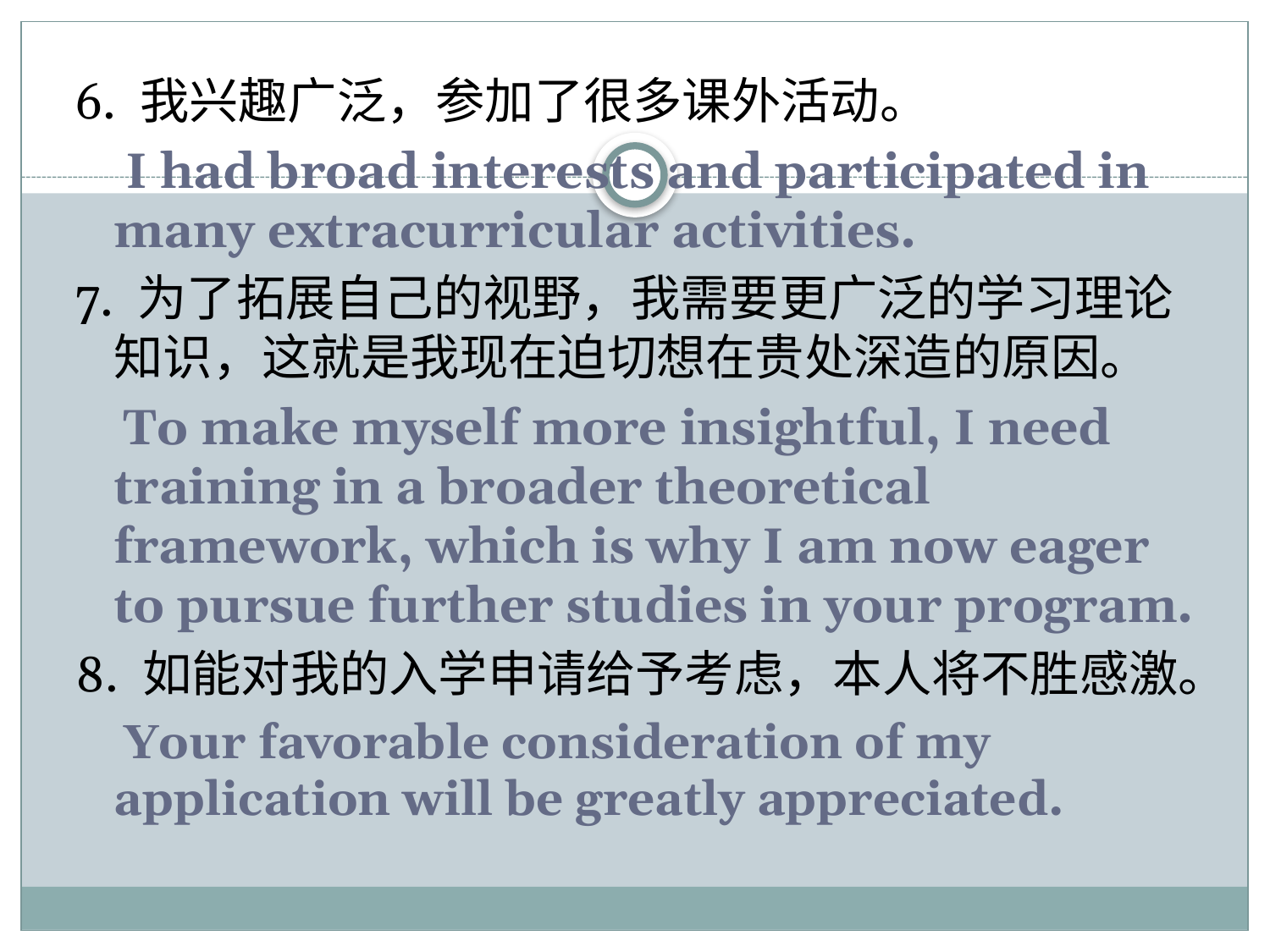

6. 我兴趣广泛，参加了很多课外活动。
    I had broad interests and participated in many extracurricular activities.
7. 为了拓展自己的视野，我需要更广泛的学习理论知识，这就是我现在迫切想在贵处深造的原因。
    To make myself more insightful, I need training in a broader theoretical framework, which is why I am now eager to pursue further studies in your program.
8. 如能对我的入学申请给予考虑，本人将不胜感激。
    Your favorable consideration of my application will be greatly appreciated.